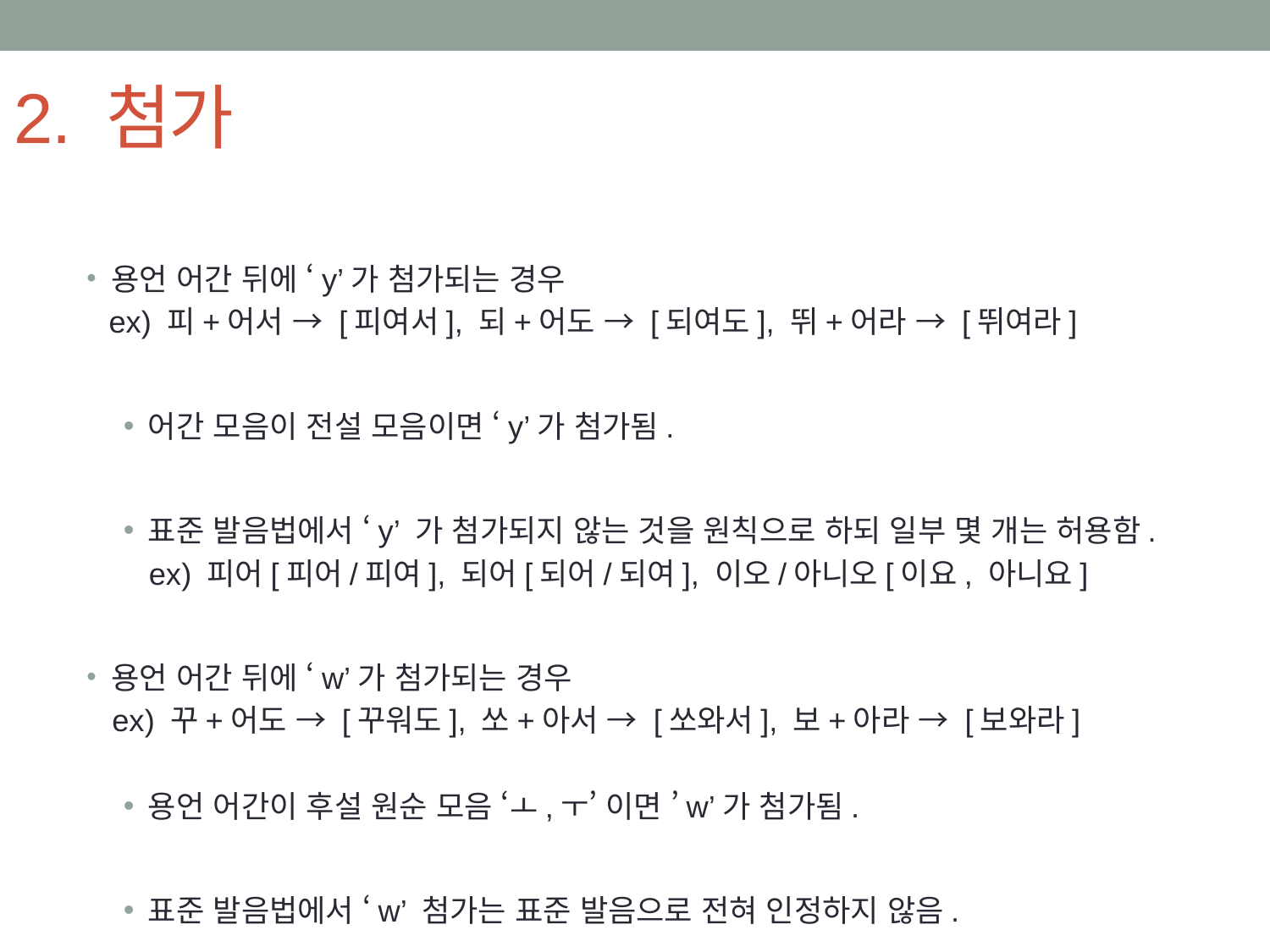

# 2. 첨가

용언 어간 뒤에 ‘y’가 첨가되는 경우
       ex) 피+어서 → [피여서], 되+어도 → [되여도], 뛰+어라 → [뛰여라]

어간 모음이 전설 모음이면 ‘y’가 첨가됨.

표준 발음법에서 ‘y’ 가 첨가되지 않는 것을 원칙으로 하되 일부 몇 개는 허용함.
   ex) 피어[피어/피여], 되어[되어/되여], 이오/아니오[이요, 아니요]

용언 어간 뒤에 ‘w’가 첨가되는 경우
   ex) 꾸+어도 → [꾸워도], 쏘+아서 → [쏘와서], 보+아라 → [보와라]

용언 어간이 후설 원순 모음 ‘ㅗ,ㅜ’ 이면 ’w’가 첨가됨.

표준 발음법에서 ‘w’ 첨가는 표준 발음으로 전혀 인정하지 않음.